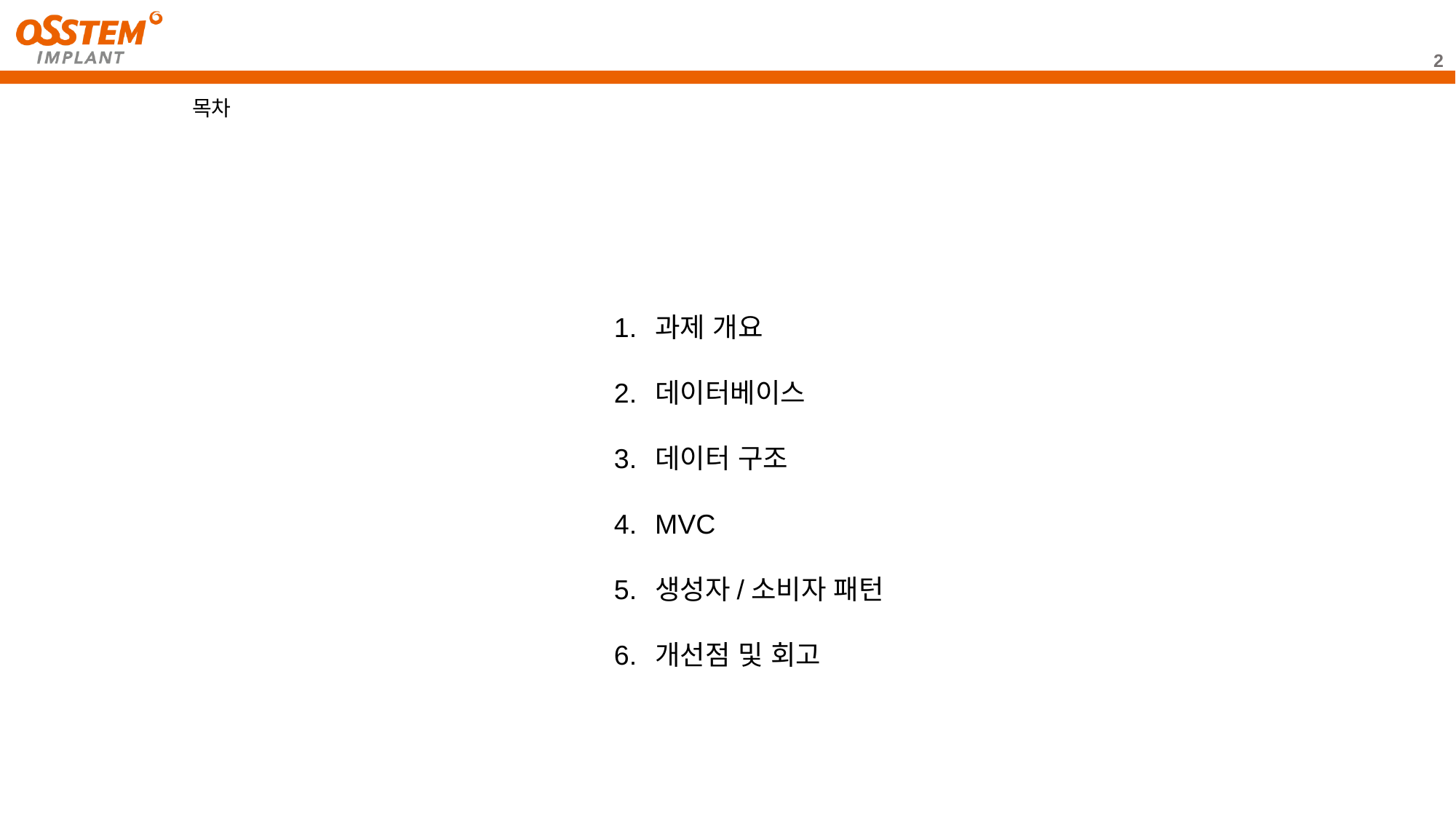

2
목차
과제 개요

데이터베이스

데이터 구조

MVC

생성자/소비자 패턴

개선점 및 회고